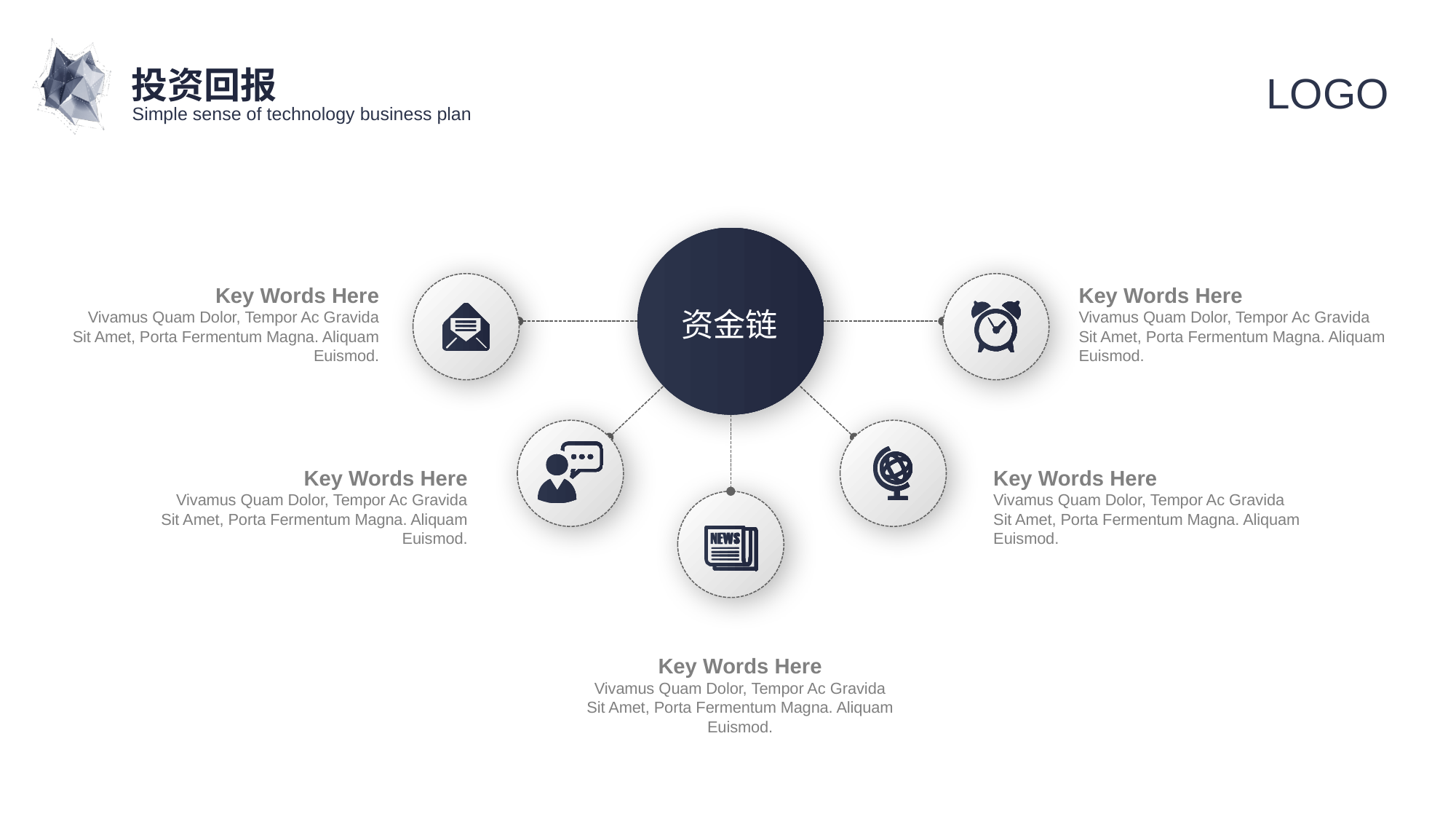

投资回报
Simple sense of technology business plan

资金链

Key Words Here
Vivamus Quam Dolor, Tempor Ac Gravida Sit Amet, Porta Fermentum Magna. Aliquam Euismod.
Key Words Here
Vivamus Quam Dolor, Tempor Ac Gravida Sit Amet, Porta Fermentum Magna. Aliquam Euismod.
Key Words Here
Vivamus Quam Dolor, Tempor Ac Gravida Sit Amet, Porta Fermentum Magna. Aliquam Euismod.
Key Words Here
Vivamus Quam Dolor, Tempor Ac Gravida Sit Amet, Porta Fermentum Magna. Aliquam Euismod.
Key Words Here
Vivamus Quam Dolor, Tempor Ac Gravida Sit Amet, Porta Fermentum Magna. Aliquam Euismod.
延时符